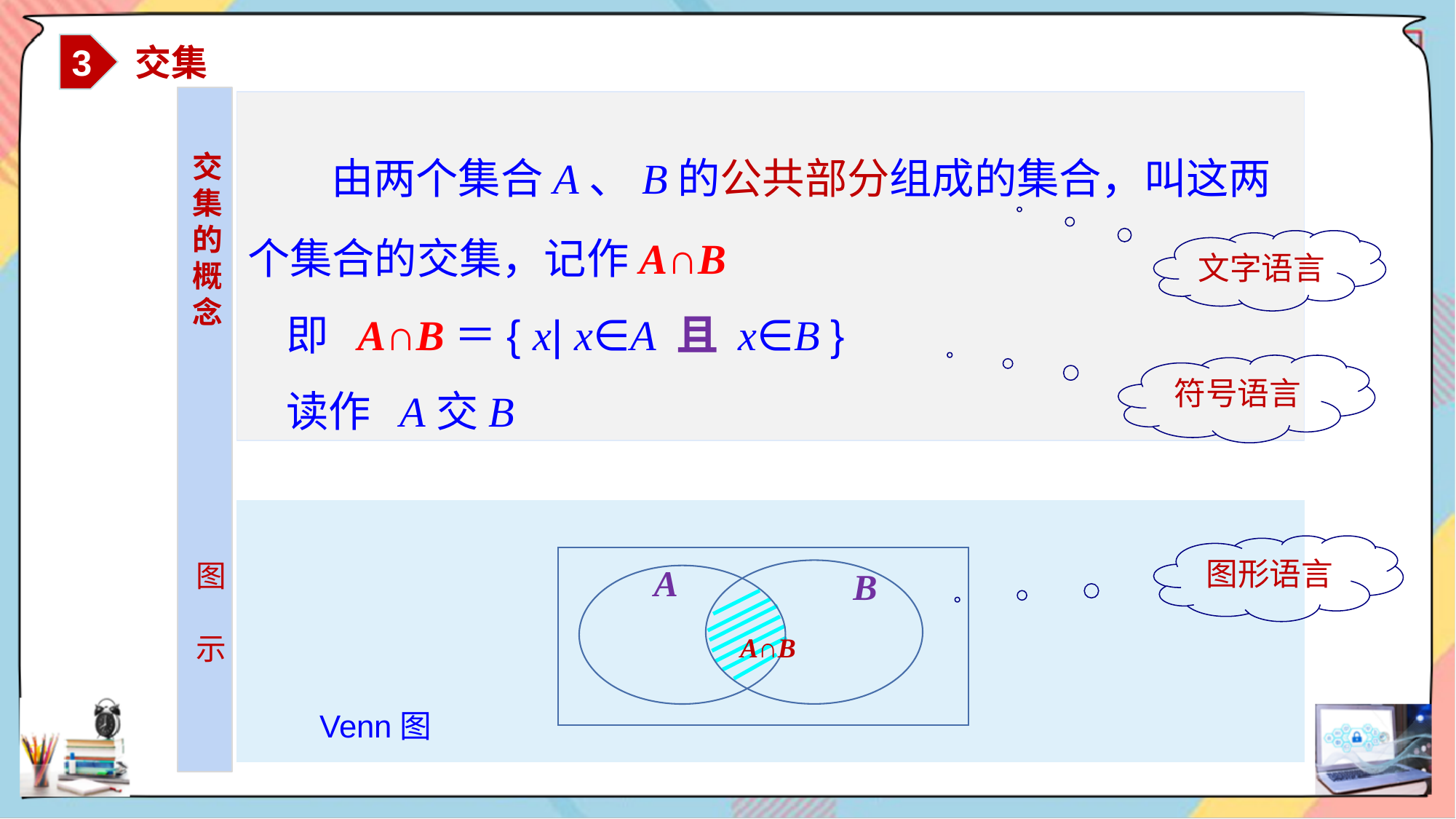

3
 交集

     由两个集合A、B的公共部分组成的集合，叫这两个集合的交集，记作A∩B
   即  A∩B＝{ x| x∈A 且 x∈B }
   读作  A交B
交
集的概
念
文字语言
符号语言

图形语言

图

示
A
B

A∩B

Venn图